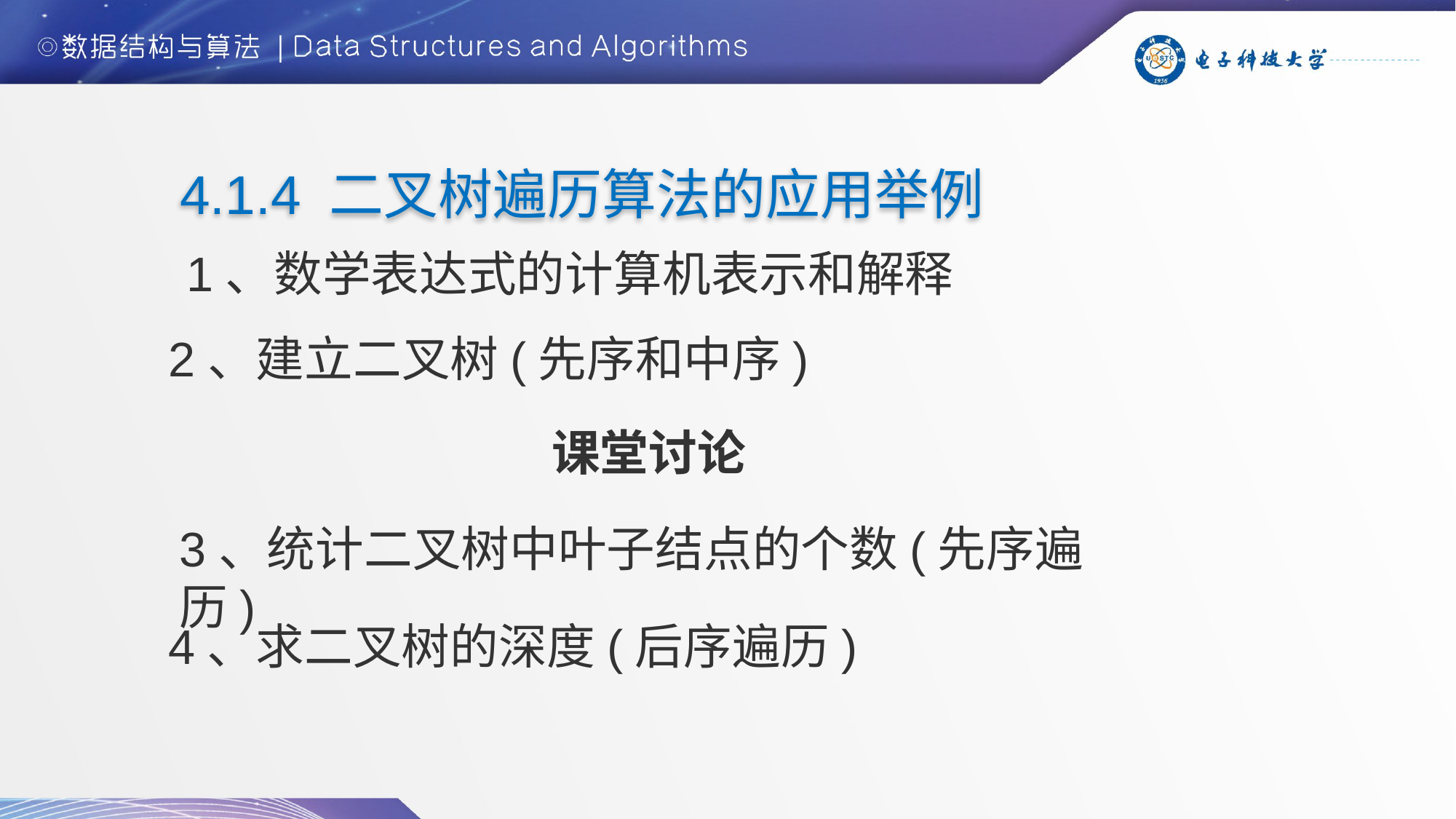

4.1.4 二叉树遍历算法的应用举例
1、数学表达式的计算机表示和解释
2、建立二叉树(先序和中序)
课堂讨论
3、统计二叉树中叶子结点的个数(先序遍历)
4、求二叉树的深度(后序遍历)